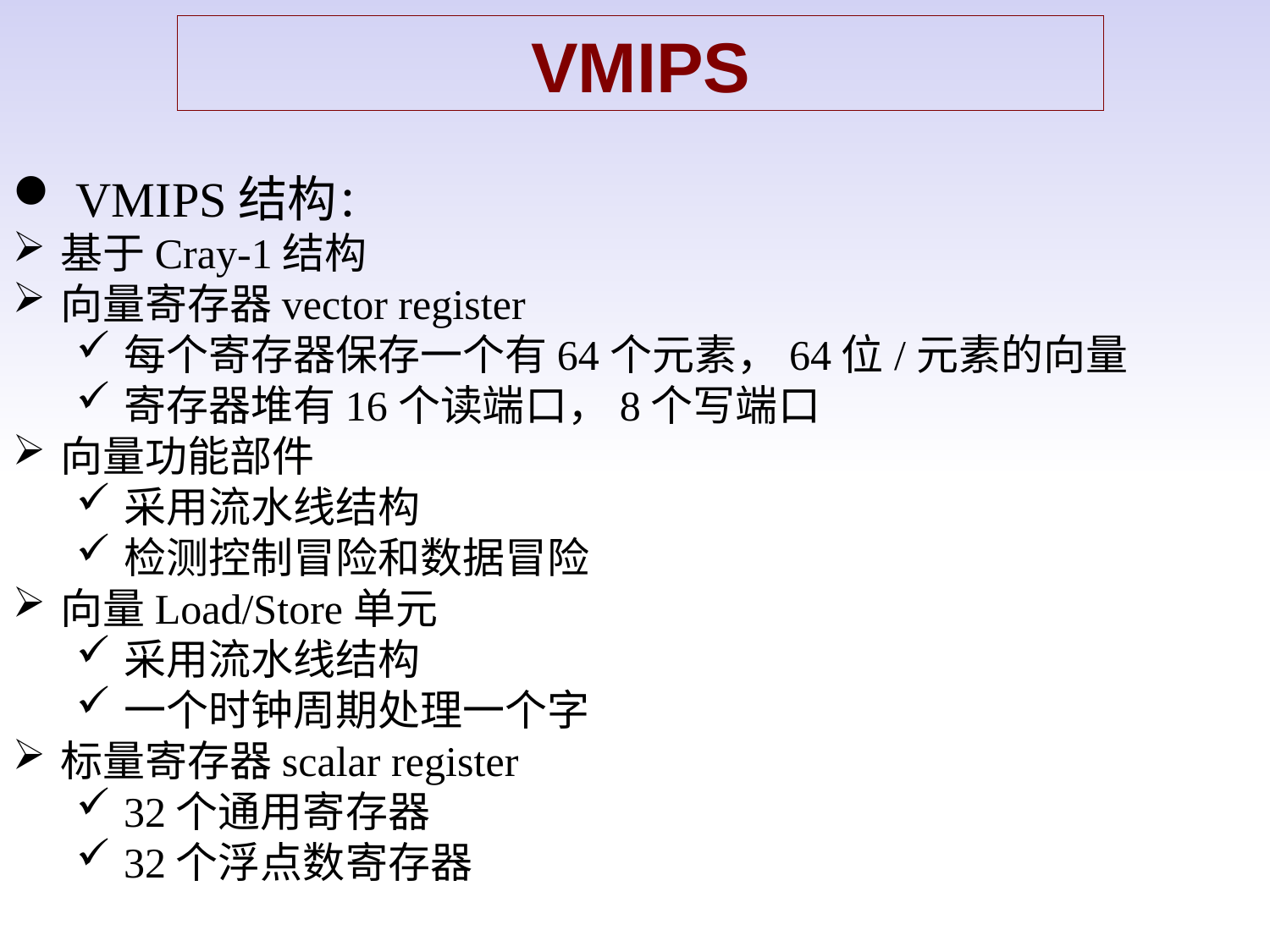

VMIPS
VMIPS结构：
基于Cray-1结构
向量寄存器vector register
每个寄存器保存一个有64个元素，64位/元素的向量
寄存器堆有16个读端口，8个写端口
向量功能部件
采用流水线结构
检测控制冒险和数据冒险
向量Load/Store单元
采用流水线结构
一个时钟周期处理一个字
标量寄存器scalar register
32个通用寄存器
32个浮点数寄存器